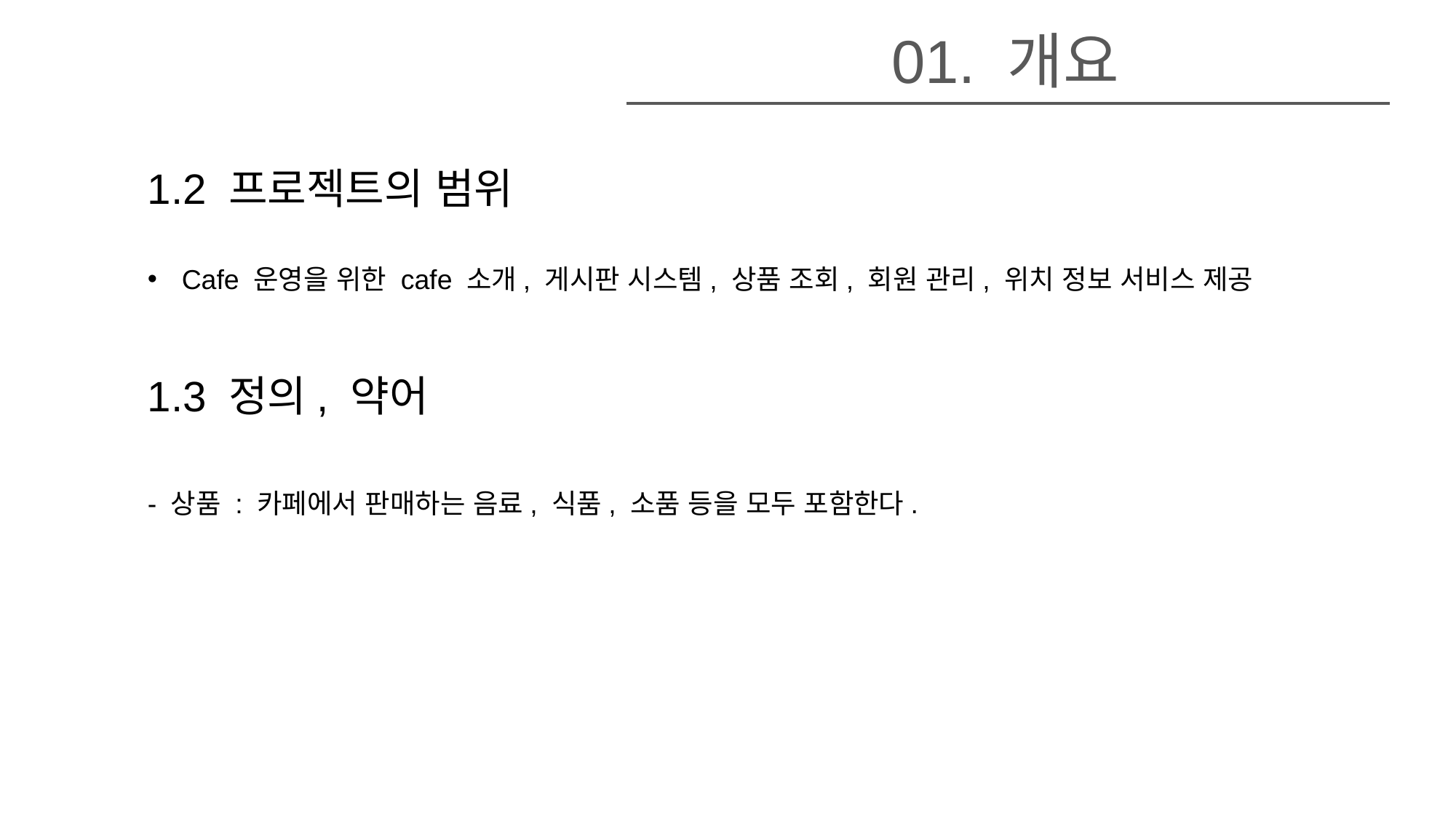

01. 개요
1.2 프로젝트의 범위

Cafe 운영을 위한 cafe 소개, 게시판 시스템, 상품 조회, 회원 관리, 위치 정보 서비스 제공

1.3 정의, 약어

- 상품 : 카페에서 판매하는 음료, 식품, 소품 등을 모두 포함한다.